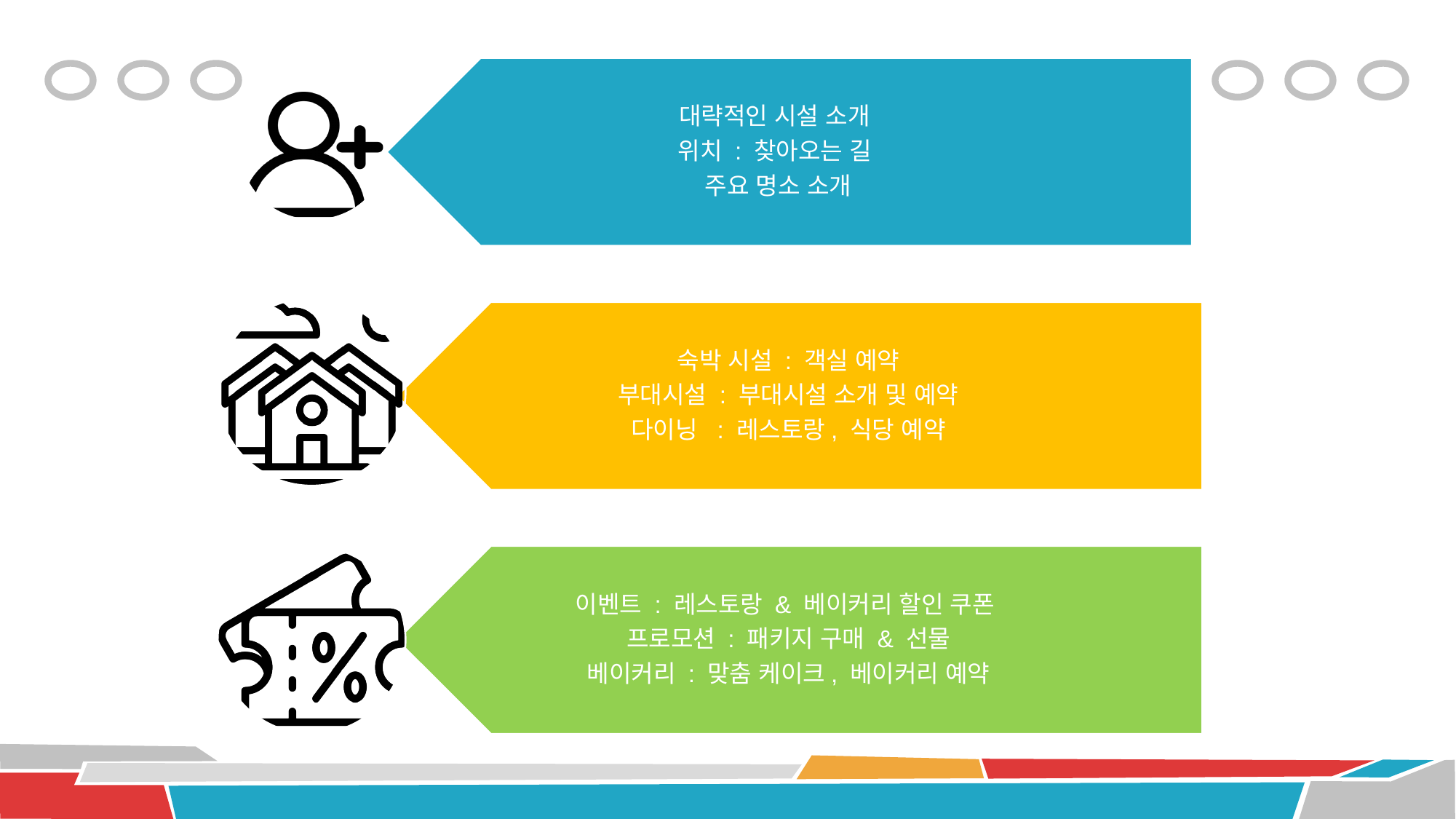

대략적인 시설 소개
위치 : 찾아오는 길
주요 명소 소개
숙박 시설 : 객실 예약
부대시설 : 부대시설 소개 및 예약
다이닝  : 레스토랑, 식당 예약
이벤트 : 레스토랑 & 베이커리 할인 쿠폰
프로모션 : 패키지 구매 & 선물
베이커리 : 맞춤 케이크, 베이커리 예약